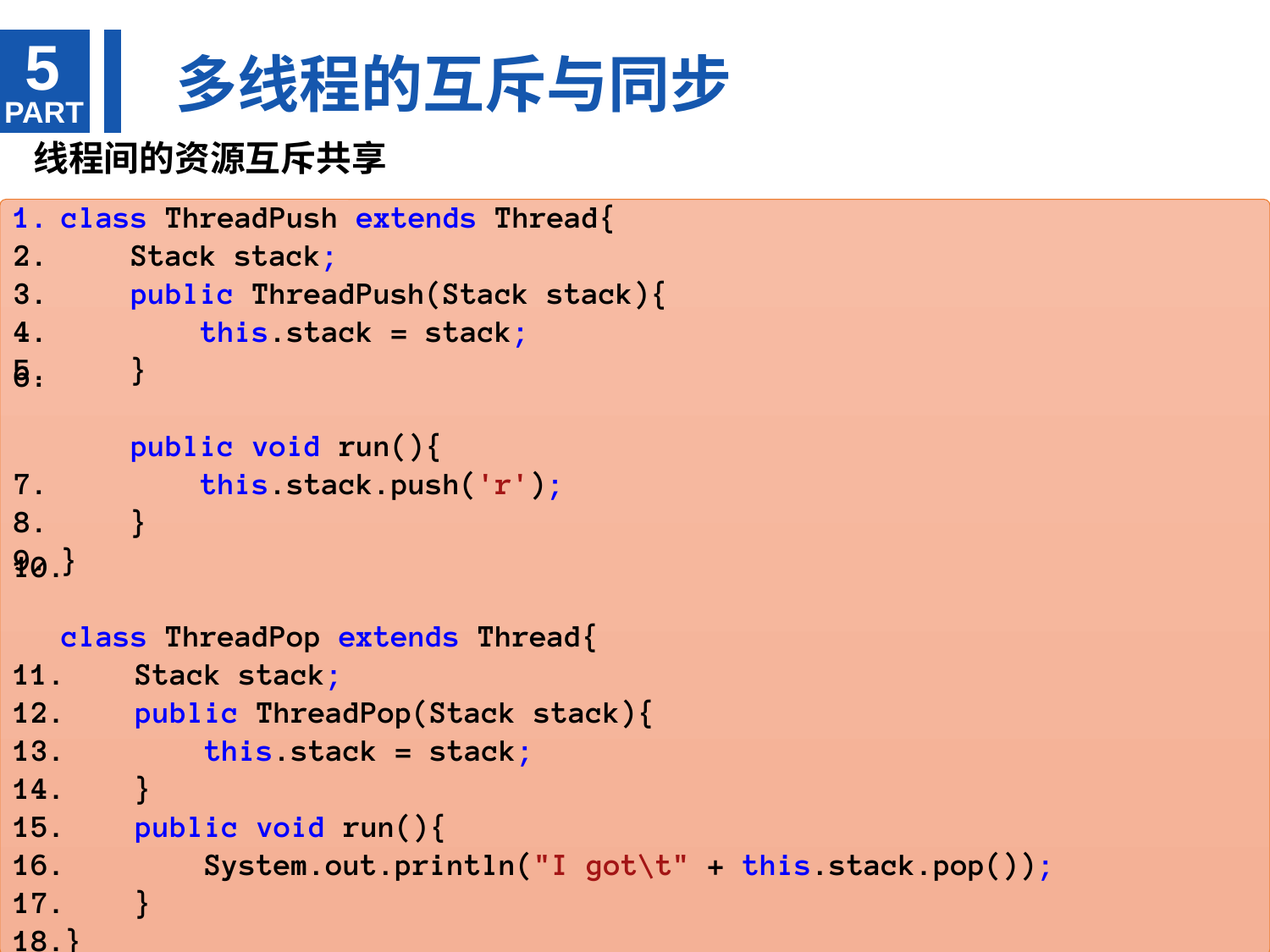

5
 多线程的互斥与同步
PART
 线程间的资源互斥共享
class ThreadPush extends Thread{
    Stack stack;
    public ThreadPush(Stack stack){
        this.stack = stack;
    }
    public void run(){
        this.stack.push('r');
    }
}
class ThreadPop extends Thread{
    Stack stack;
    public ThreadPop(Stack stack){
        this.stack = stack;
    }
    public void run(){
        System.out.println("I got\t" + this.stack.pop());
    }
}